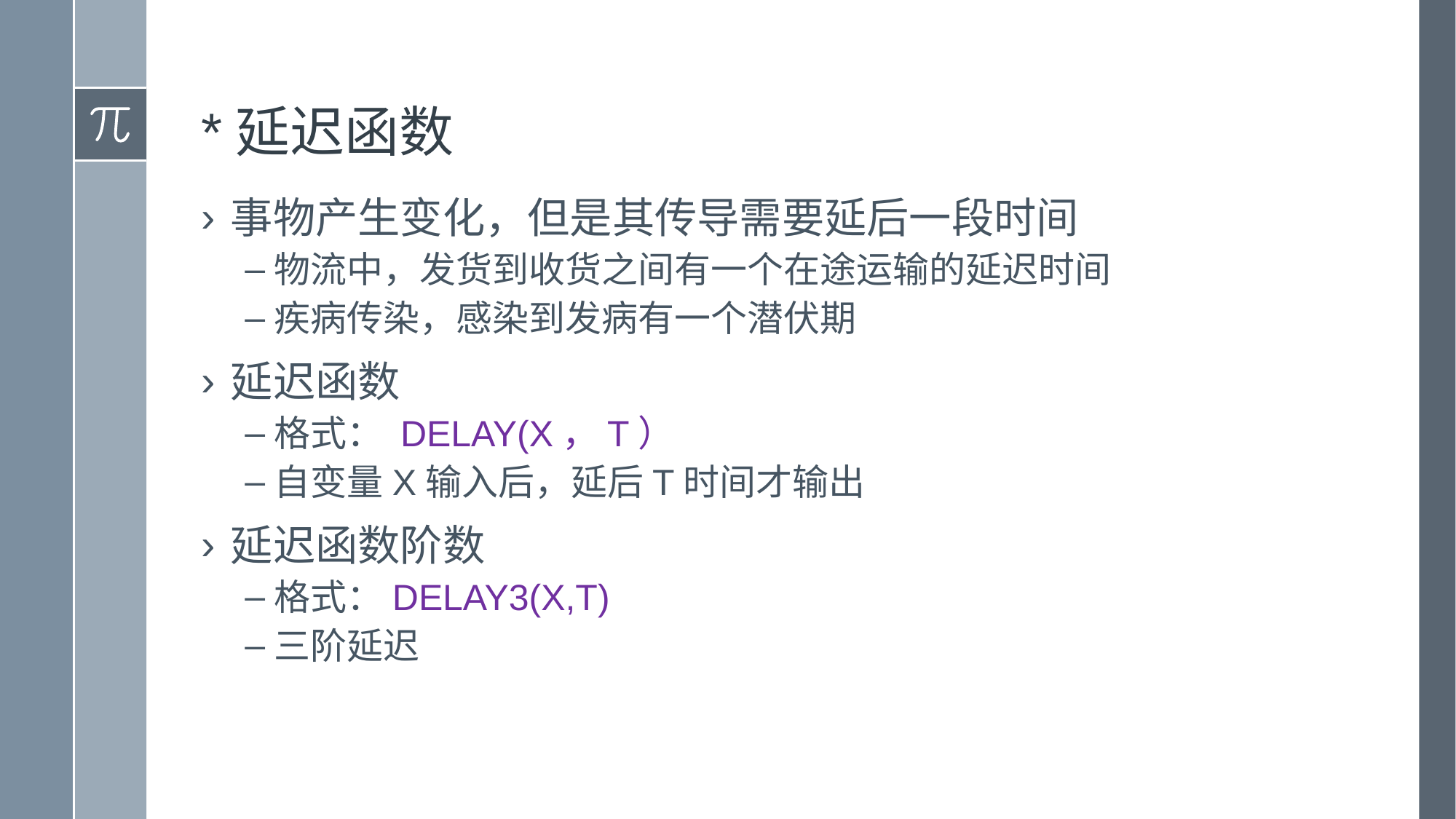

# *延迟函数
事物产生变化，但是其传导需要延后一段时间
物流中，发货到收货之间有一个在途运输的延迟时间
疾病传染，感染到发病有一个潜伏期
延迟函数
格式： DELAY(X，T）
自变量X输入后，延后T时间才输出
延迟函数阶数
格式：DELAY3(X,T)
三阶延迟